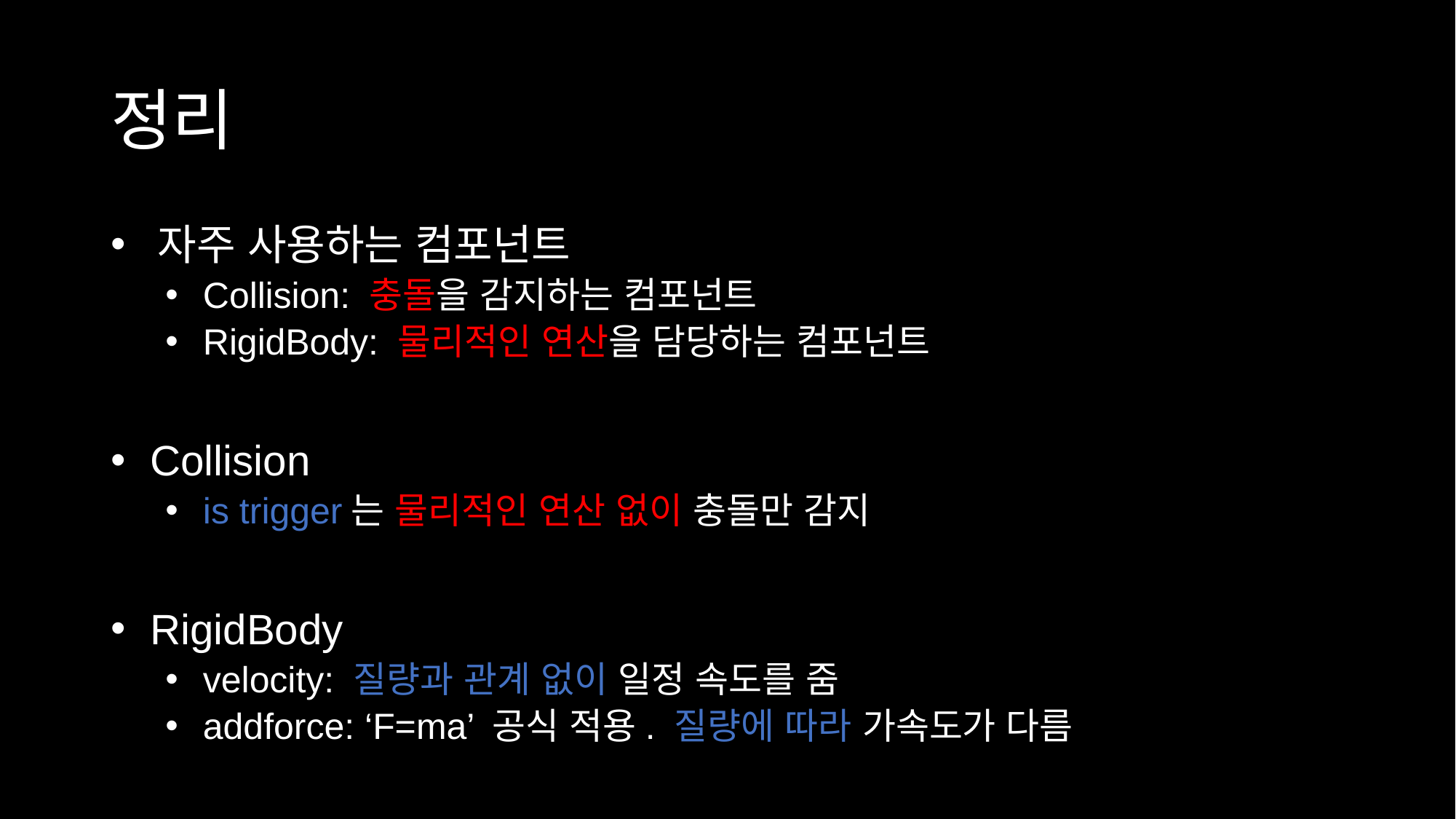

# 정리
 자주 사용하는 컴포넌트
 Collision: 충돌을 감지하는 컴포넌트
 RigidBody: 물리적인 연산을 담당하는 컴포넌트

 Collision
 is trigger는 물리적인 연산 없이 충돌만 감지

 RigidBody
 velocity: 질량과 관계 없이 일정 속도를 줌
 addforce: ‘F=ma’ 공식 적용. 질량에 따라 가속도가 다름